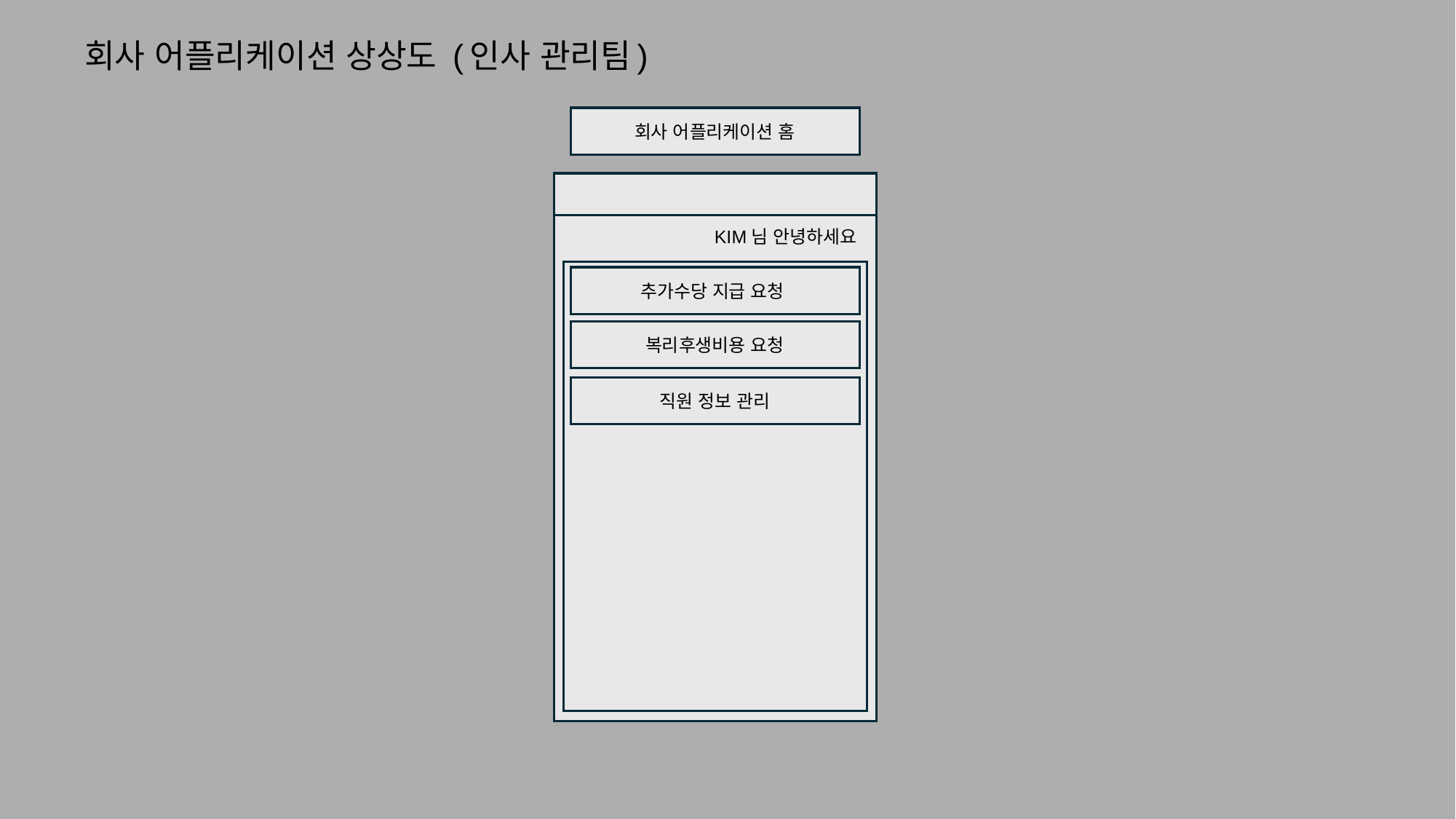

# 회사 어플리케이션 상상도 (인사 관리팀)
회사 어플리케이션 홈

KIM님 안녕하세요

추가수당 지급 요청
복리후생비용 요청
직원 정보 관리